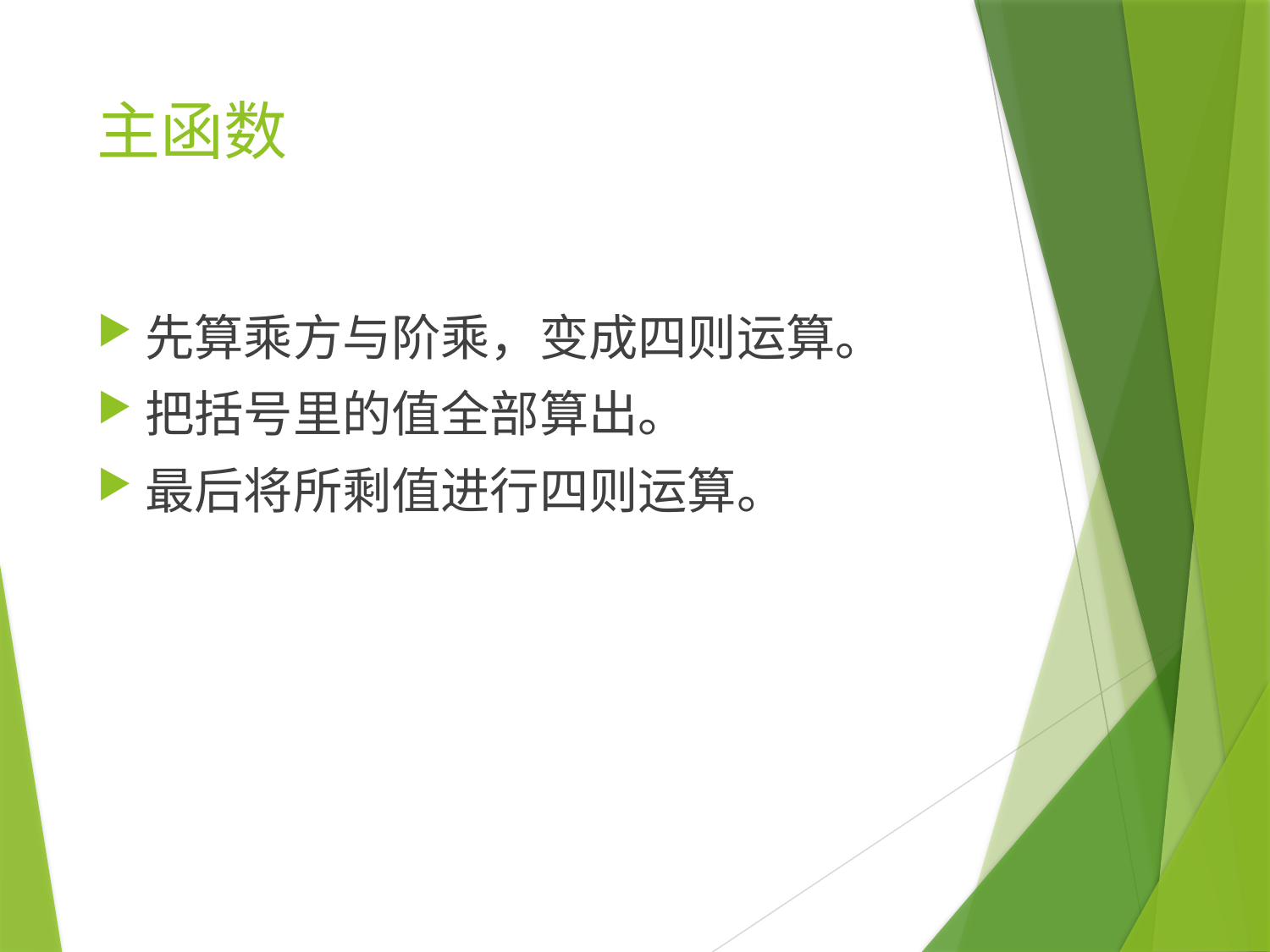

# 主函数
先算乘方与阶乘，变成四则运算。
把括号里的值全部算出。
最后将所剩值进行四则运算。